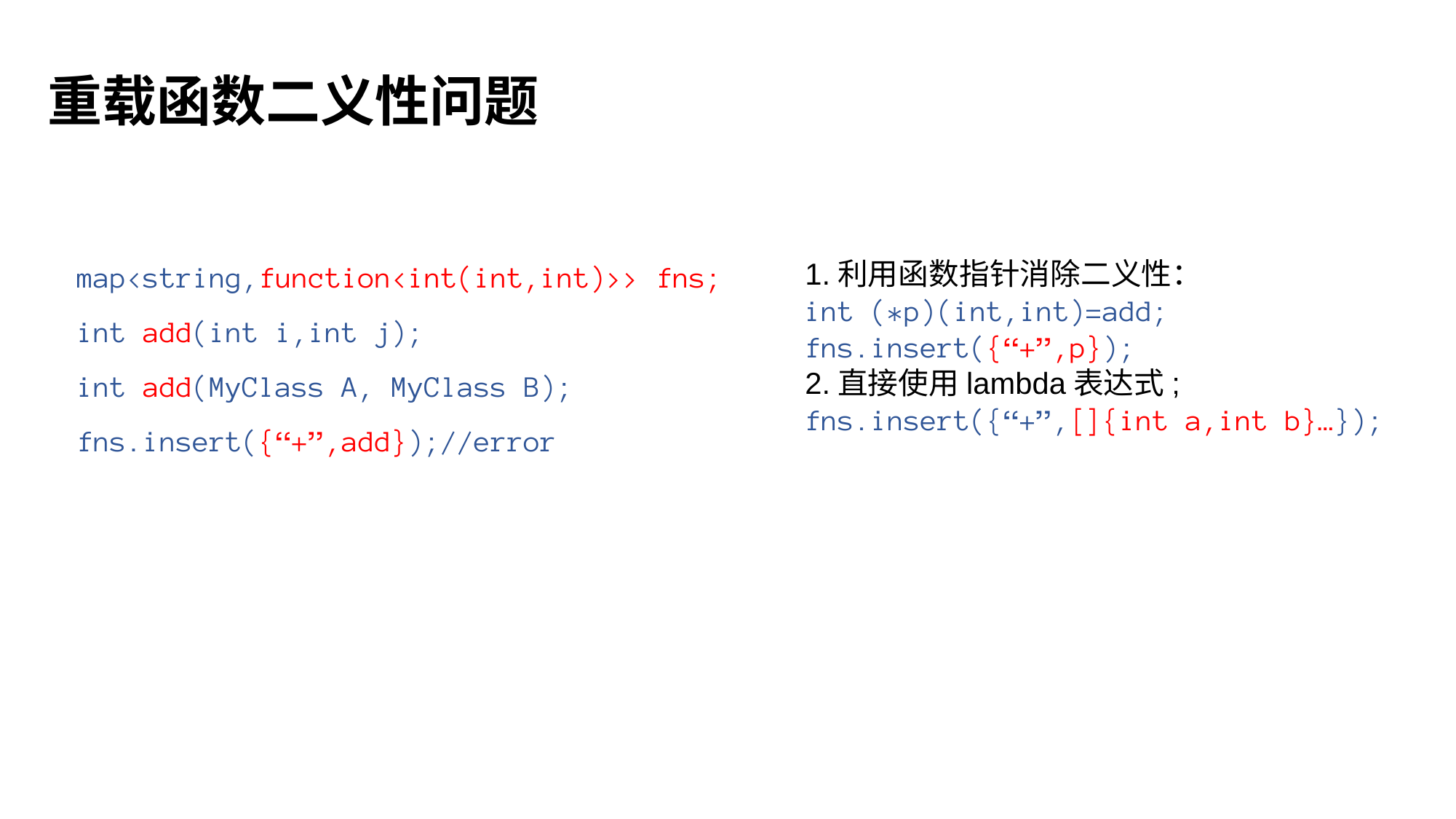

重载函数二义性问题
map<string,function<int(int,int)>> fns;
int add(int i,int j);
int add(MyClass A, MyClass B);
fns.insert({“+”,add});//error

1.利用函数指针消除二义性：
int (*p)(int,int)=add;
fns.insert({“+”,p});
2.直接使用lambda表达式;
fns.insert({“+”,[]{int a,int b}…});